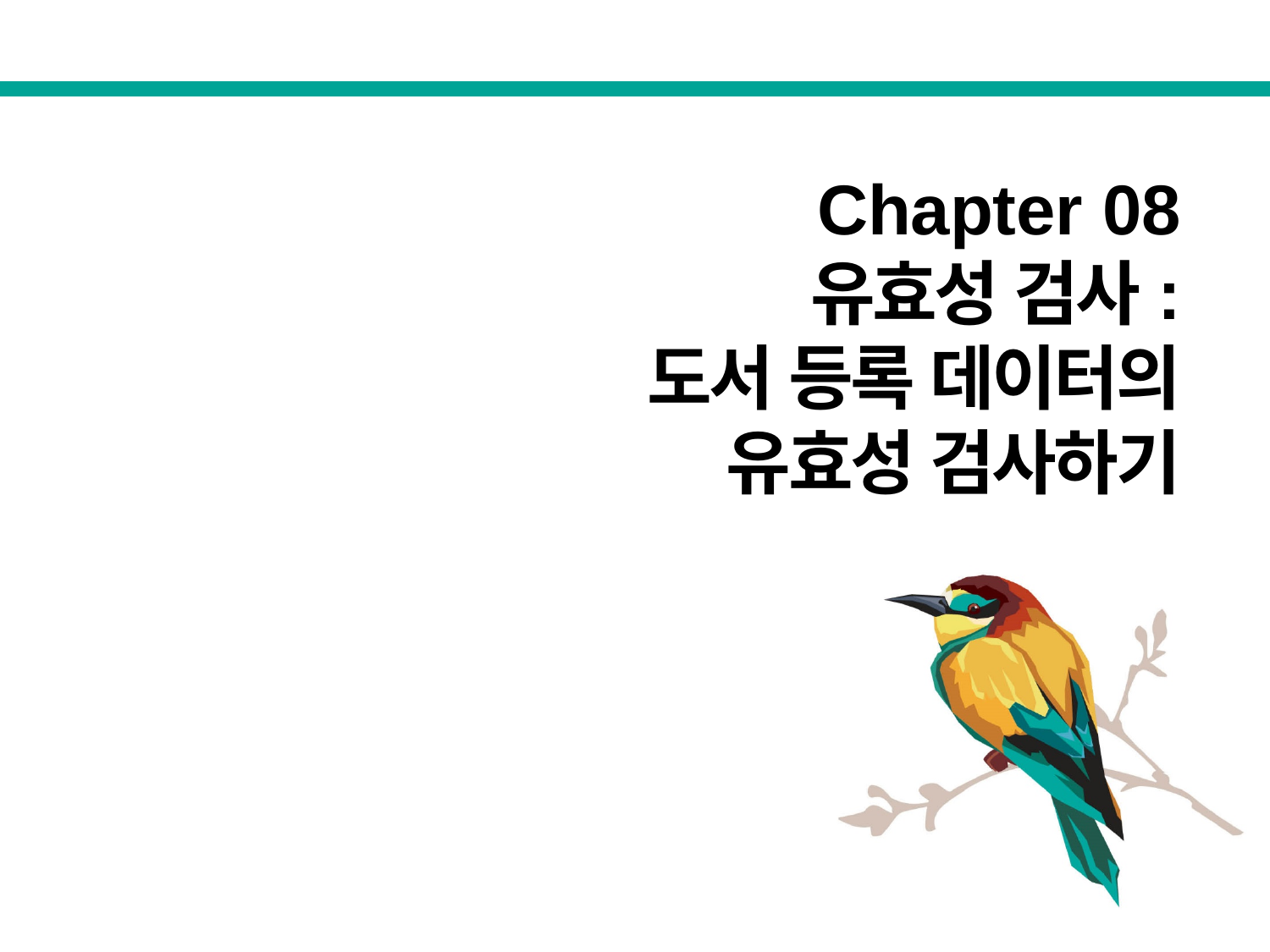

Chapter 08
유효성 검사:
도서 등록 데이터의
유효성 검사하기